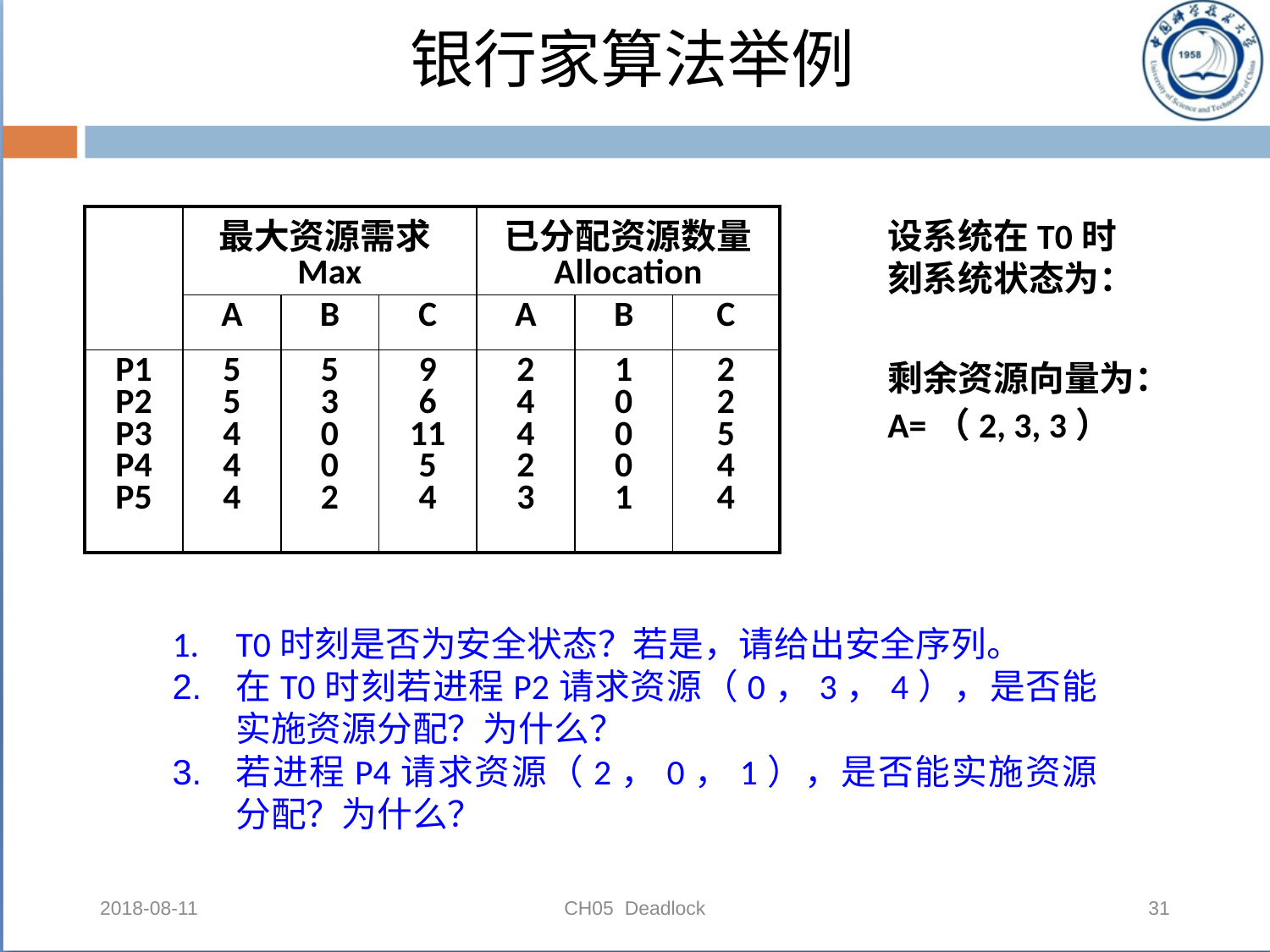

# 银行家算法举例
|  | 最大资源需求Max |  |  | 已分配资源数量 Allocation |  |  |
| --- | --- | --- | --- | --- | --- | --- |
|  | A | B | C | A | B | C |
| P1 P2 P3 P4 P5 | 5 5 4 4 4 | 5 3 0 0 2 | 9 6 11 5 4 | 2 4 4 2 3 | 1 0 0 0 1 | 2 2 5 4 4 |
设系统在T0时刻系统状态为：
剩余资源向量为：
A=（2, 3, 3）
T0时刻是否为安全状态？若是，请给出安全序列。
在T0时刻若进程P2请求资源（0，3，4），是否能实施资源分配？为什么？
若进程P4请求资源（2，0，1），是否能实施资源分配？为什么？
2018-08-11
CH05  Deadlock
31